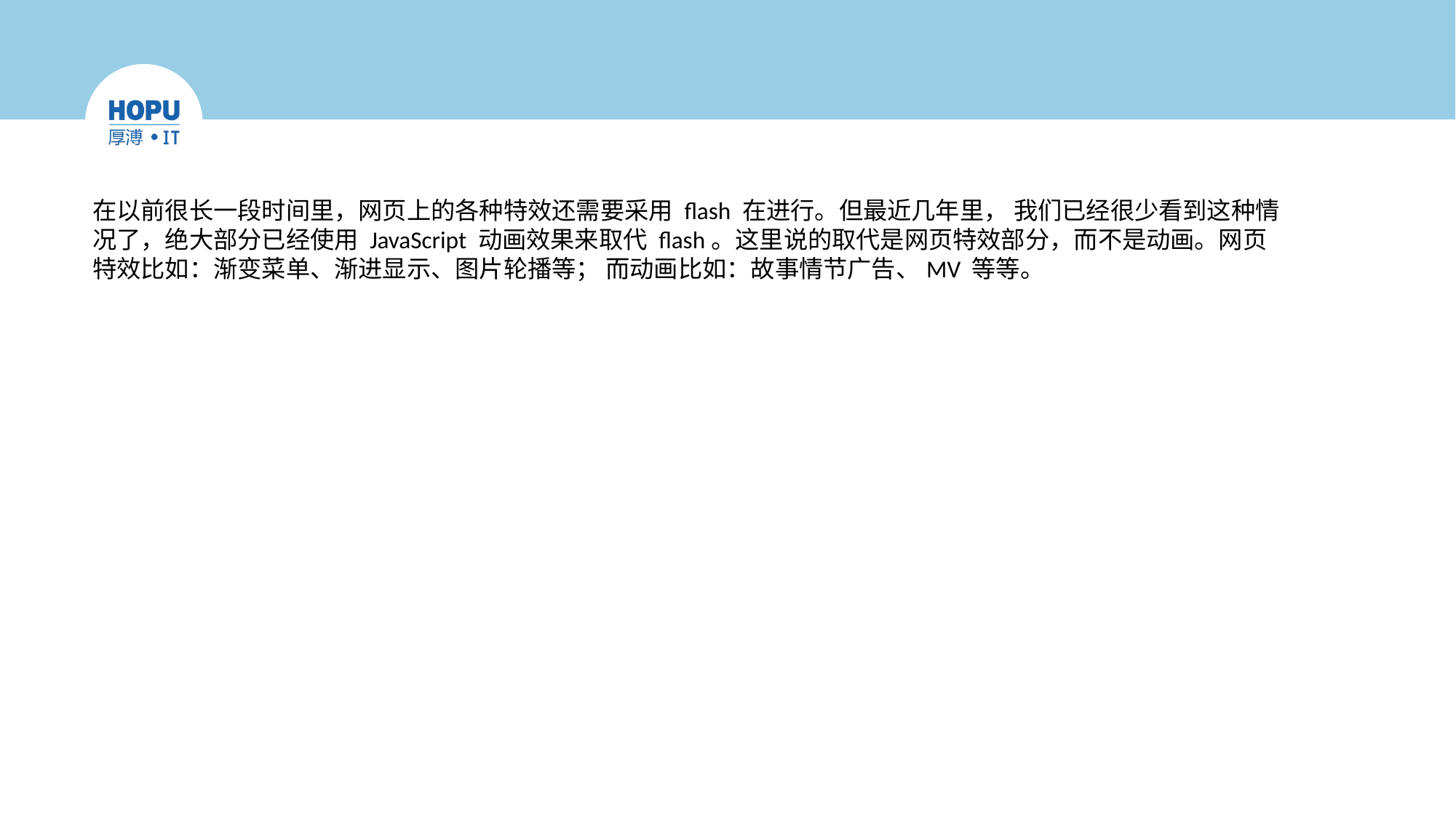

#
在以前很长一段时间里，网页上的各种特效还需要采用 flash 在进行。但最近几年里， 我们已经很少看到这种情况了，绝大部分已经使用 JavaScript 动画效果来取代 flash。这里说的取代是网页特效部分，而不是动画。网页特效比如：渐变菜单、渐进显示、图片轮播等； 而动画比如：故事情节广告、MV 等等。